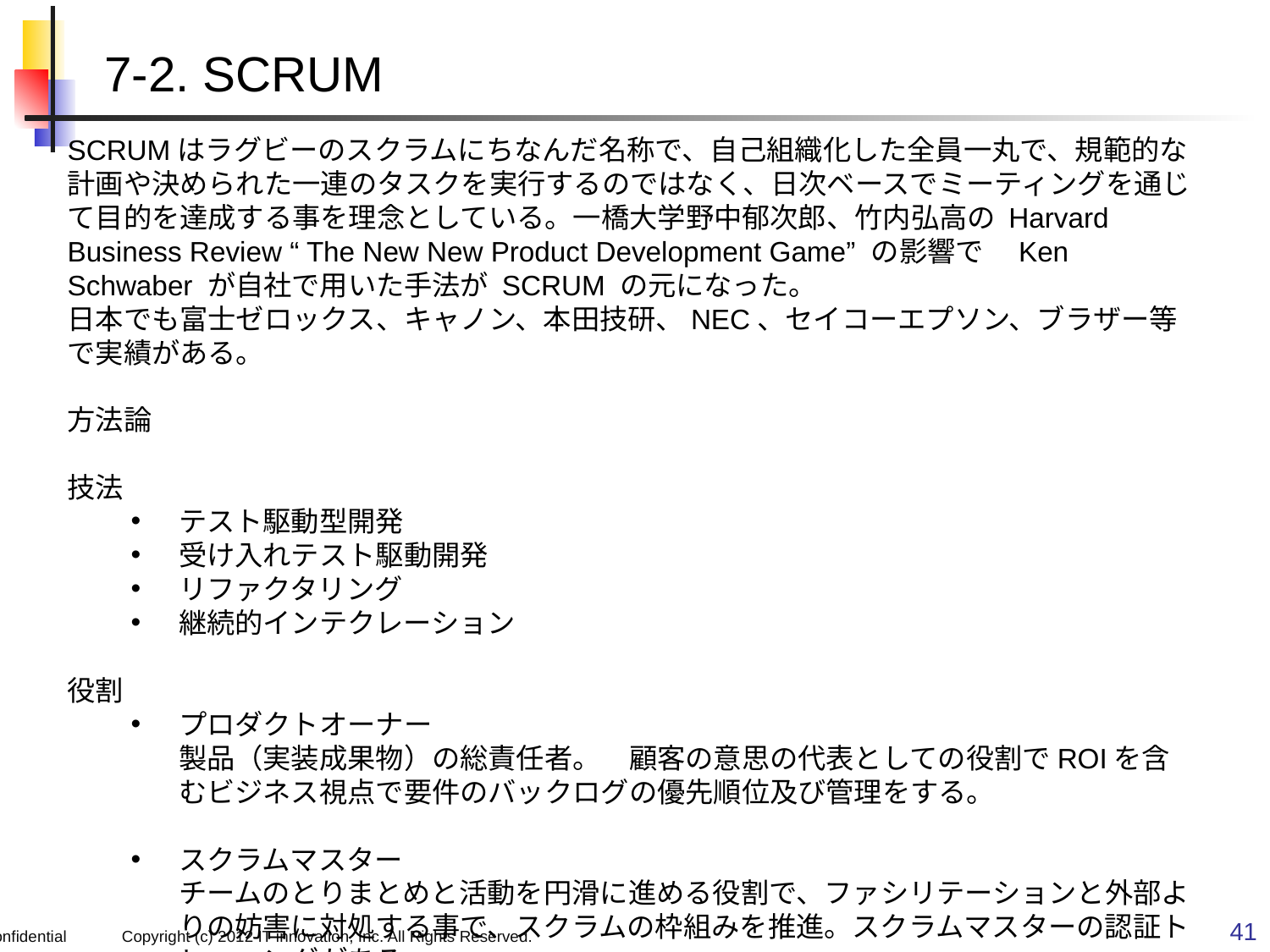

7-2. SCRUM
SCRUMはラグビーのスクラムにちなんだ名称で、自己組織化した全員一丸で、規範的な計画や決められた一連のタスクを実行するのではなく、日次ベースでミーティングを通じて目的を達成する事を理念としている。一橋大学野中郁次郎、竹内弘高の Harvard Business Review “ The New New Product Development Game” の影響で　Ken Schwaber が自社で用いた手法が SCRUM の元になった。
日本でも富士ゼロックス、キャノン、本田技研、NEC、セイコーエプソン、ブラザー等で実績がある。

方法論

技法
テスト駆動型開発
受け入れテスト駆動開発
リファクタリング
継続的インテクレーション

役割
プロダクトオーナー
製品（実装成果物）の総責任者。　顧客の意思の代表としての役割でROIを含むビジネス視点で要件のバックログの優先順位及び管理をする。

スクラムマスター
チームのとりまとめと活動を円滑に進める役割で、ファシリテーションと外部よりの妨害に対処する事で、スクラムの枠組みを推進。スクラムマスターの認証トレーニングがある。